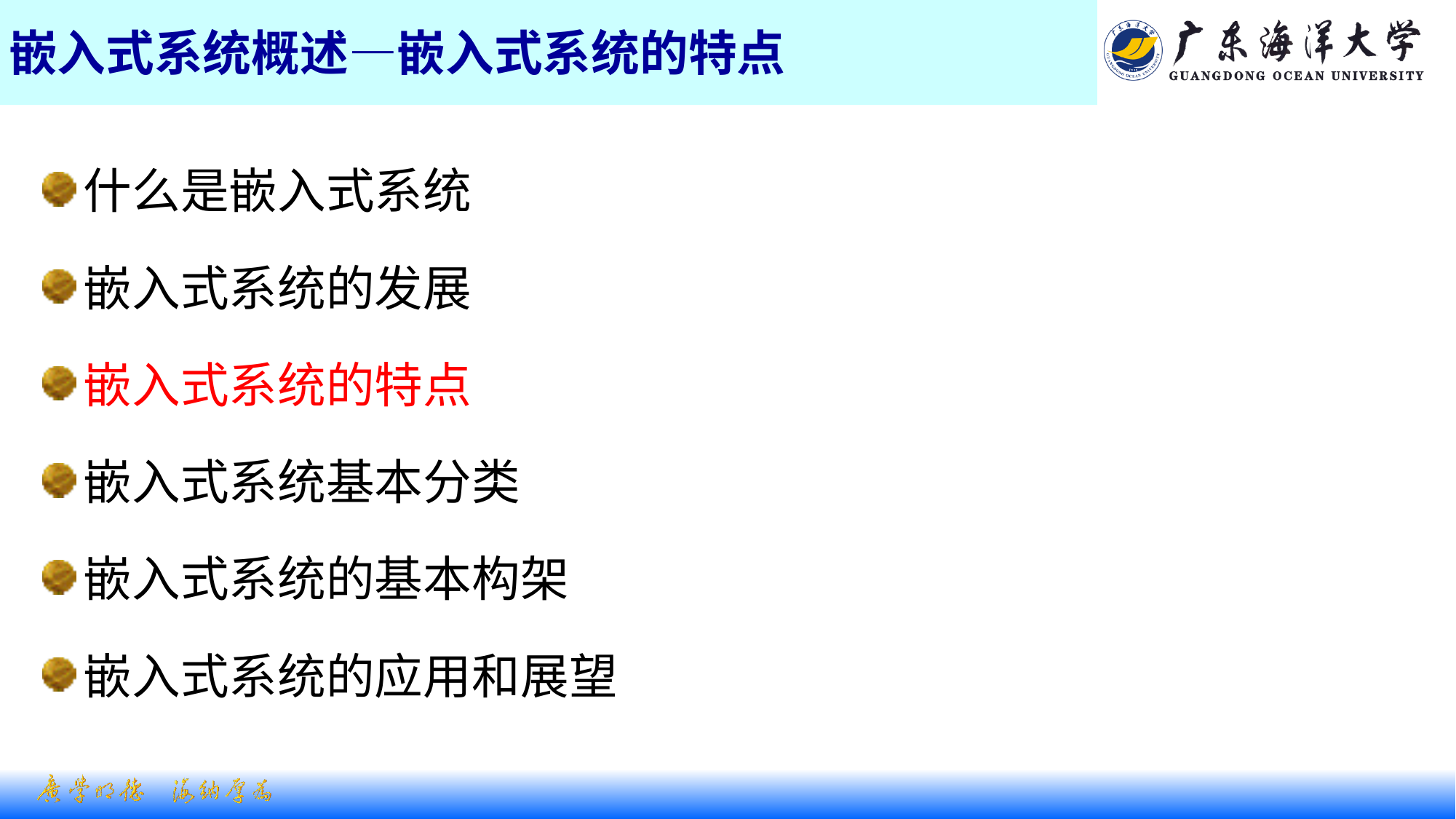

# 嵌入式系统概述—嵌入式系统的特点
什么是嵌入式系统
嵌入式系统的发展
嵌入式系统的特点
嵌入式系统基本分类
嵌入式系统的基本构架
嵌入式系统的应用和展望

34